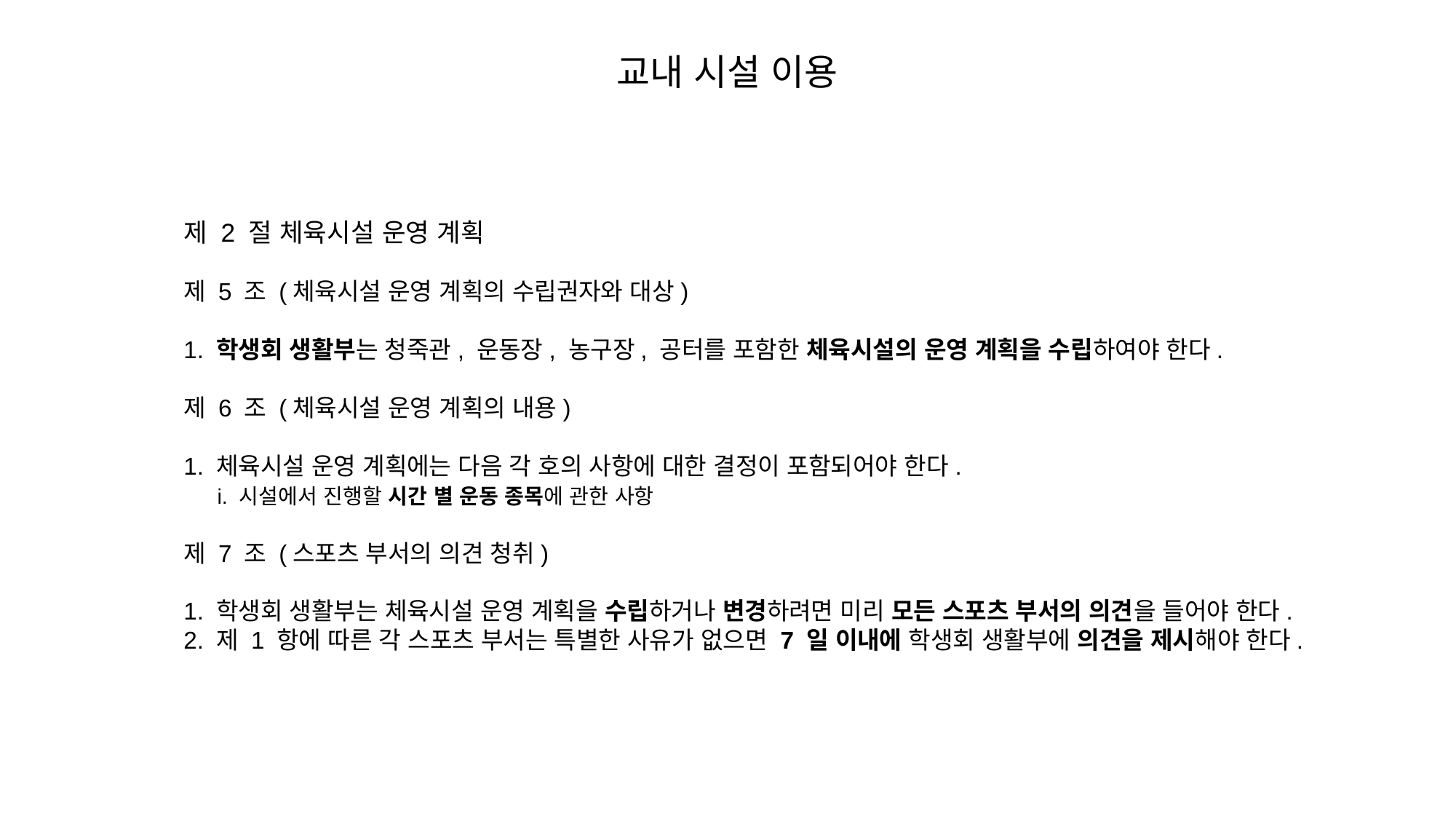

교내 시설 이용
제 2 절 체육시설 운영 계획
제 5 조 (체육시설 운영 계획의 수립권자와 대상)
1. 학생회 생활부는 청죽관, 운동장, 농구장, 공터를 포함한 체육시설의 운영 계획을 수립하여야 한다.
제 6 조 (체육시설 운영 계획의 내용)
1. 체육시설 운영 계획에는 다음 각 호의 사항에 대한 결정이 포함되어야 한다.
     i. 시설에서 진행할 시간 별 운동 종목에 관한 사항
제 7 조 (스포츠 부서의 의견 청취)
1. 학생회 생활부는 체육시설 운영 계획을 수립하거나 변경하려면 미리 모든 스포츠 부서의 의견을 들어야 한다.
2. 제 1 항에 따른 각 스포츠 부서는 특별한 사유가 없으면 7 일 이내에 학생회 생활부에 의견을 제시해야 한다.